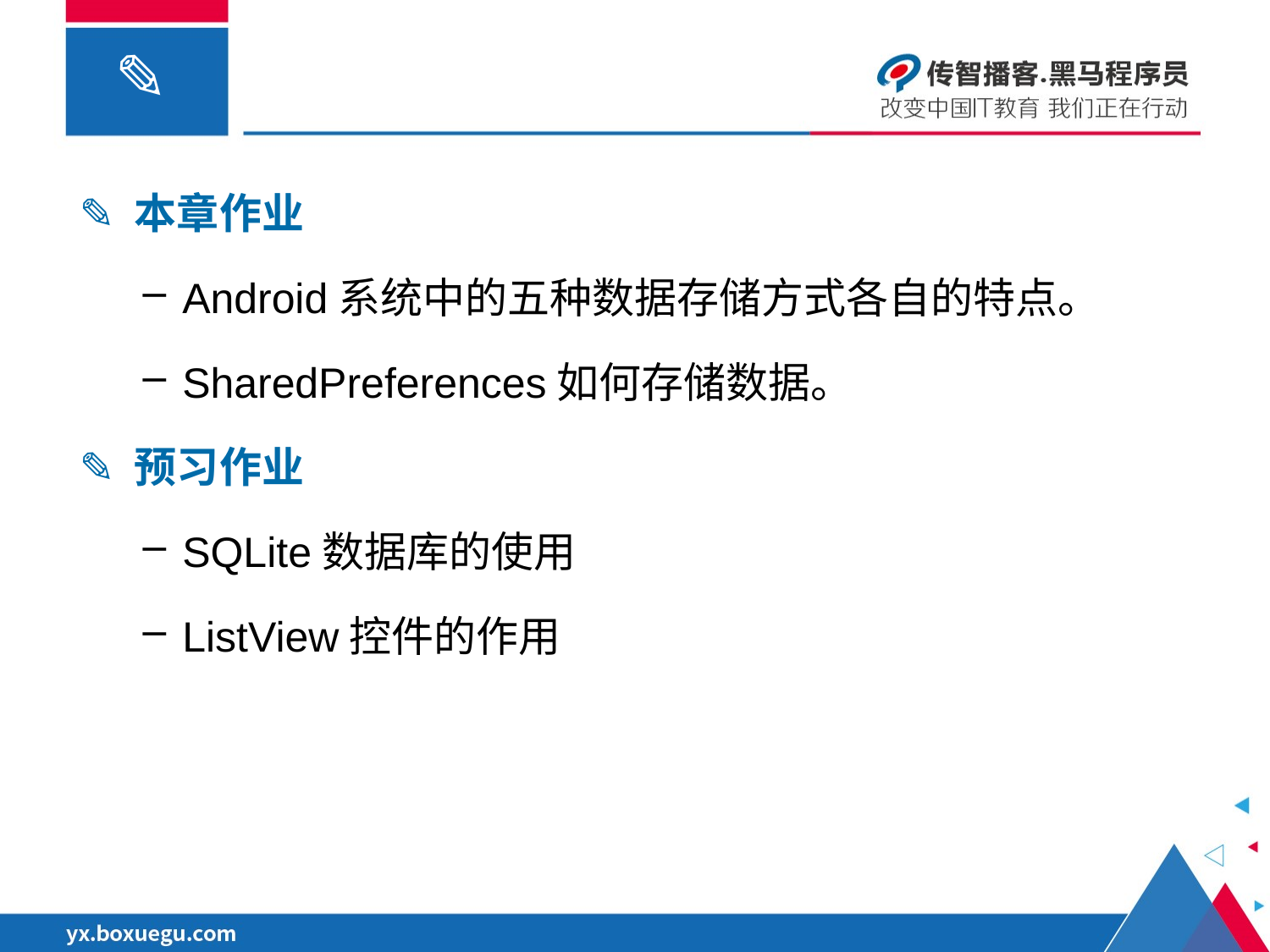

✎ 本章作业
Android系统中的五种数据存储方式各自的特点。
SharedPreferences如何存储数据。
✎ 预习作业
SQLite数据库的使用
ListView控件的作用